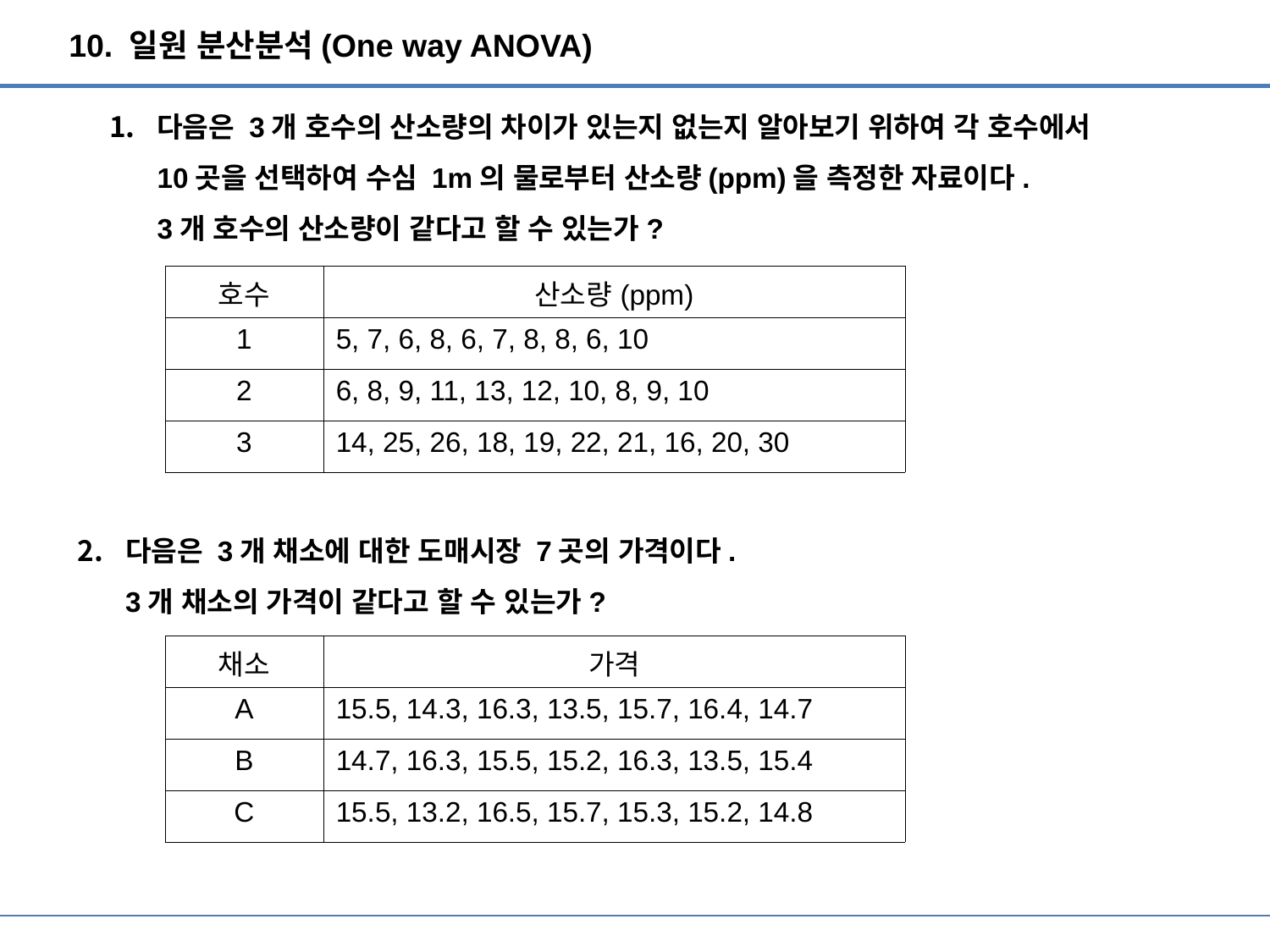

10. 일원 분산분석(One way ANOVA)
다음은 3개 호수의 산소량의 차이가 있는지 없는지 알아보기 위하여 각 호수에서
10곳을 선택하여 수심 1m의 물로부터 산소량(ppm)을 측정한 자료이다.
3개 호수의 산소량이 같다고 할 수 있는가?
| 호수 | 산소량(ppm) |
| --- | --- |
| 1 | 5, 7, 6, 8, 6, 7, 8, 8, 6, 10 |
| 2 | 6, 8, 9, 11, 13, 12, 10, 8, 9, 10 |
| 3 | 14, 25, 26, 18, 19, 22, 21, 16, 20, 30 |
다음은 3개 채소에 대한 도매시장 7곳의 가격이다.
3개 채소의 가격이 같다고 할 수 있는가?
| 채소 | 가격 |
| --- | --- |
| A | 15.5, 14.3, 16.3, 13.5, 15.7, 16.4, 14.7 |
| B | 14.7, 16.3, 15.5, 15.2, 16.3, 13.5, 15.4 |
| C | 15.5, 13.2, 16.5, 15.7, 15.3, 15.2, 14.8 |